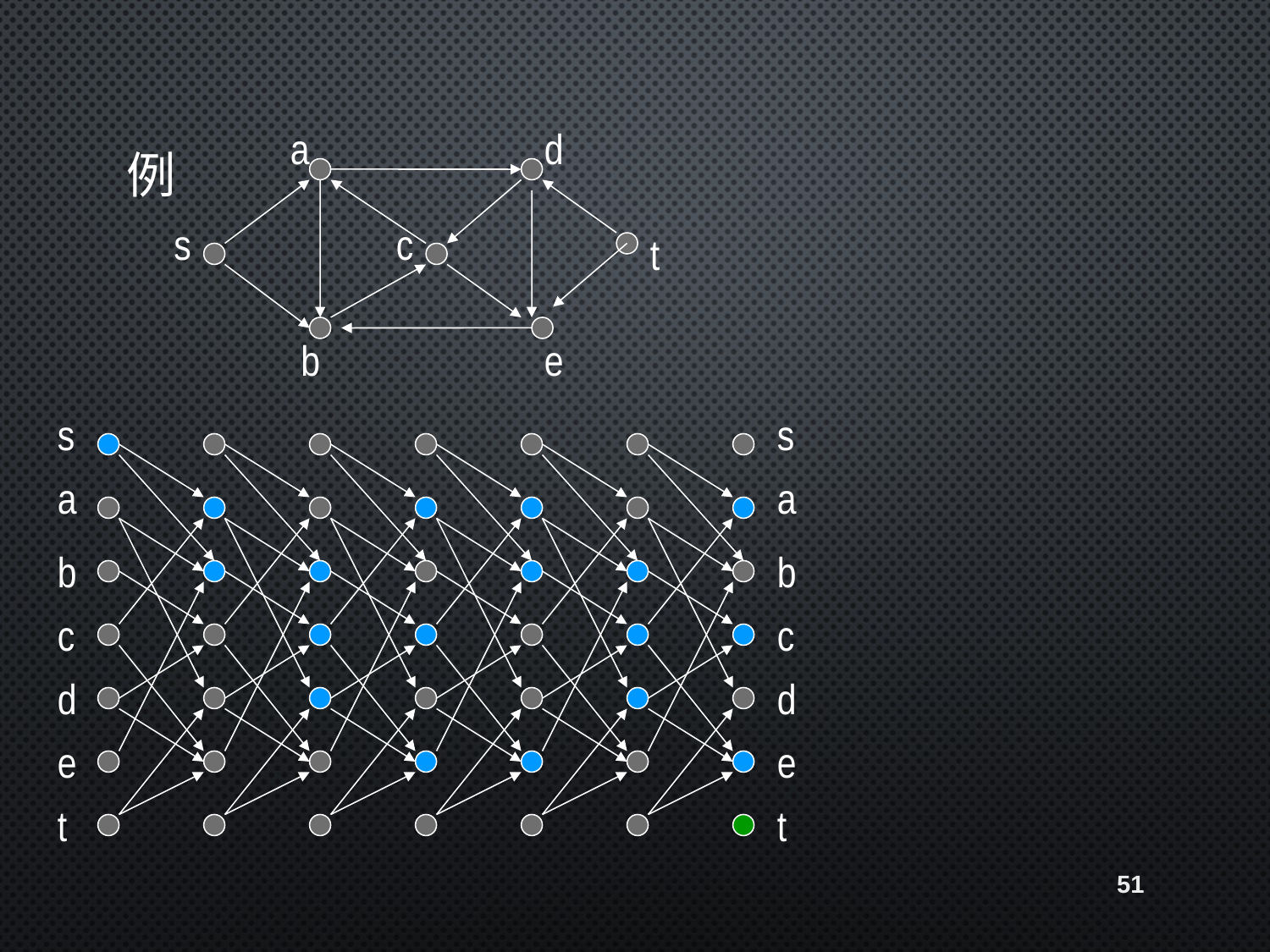

# 例
a
d

s
c
t

b

e
s
s

a
a

b
b

c
c

d
d

e
e

t
t

51